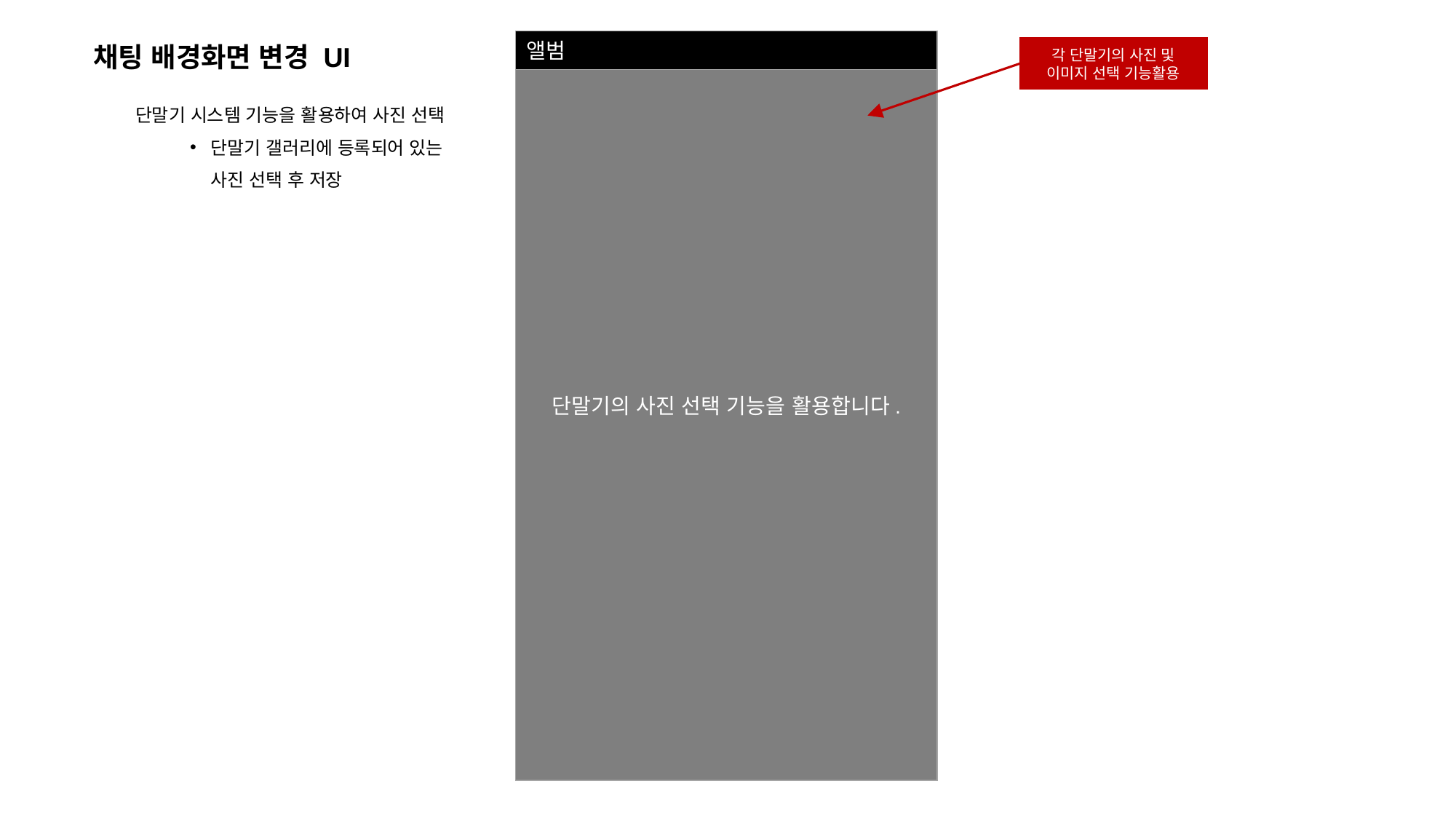

단말기의 사진 선택 기능을 활용합니다.
앨범
채팅 배경화면 변경 UI
각 단말기의 사진 및 이미지 선택 기능활용
단말기 시스템 기능을 활용하여 사진 선택
단말기 갤러리에 등록되어 있는 사진 선택 후 저장